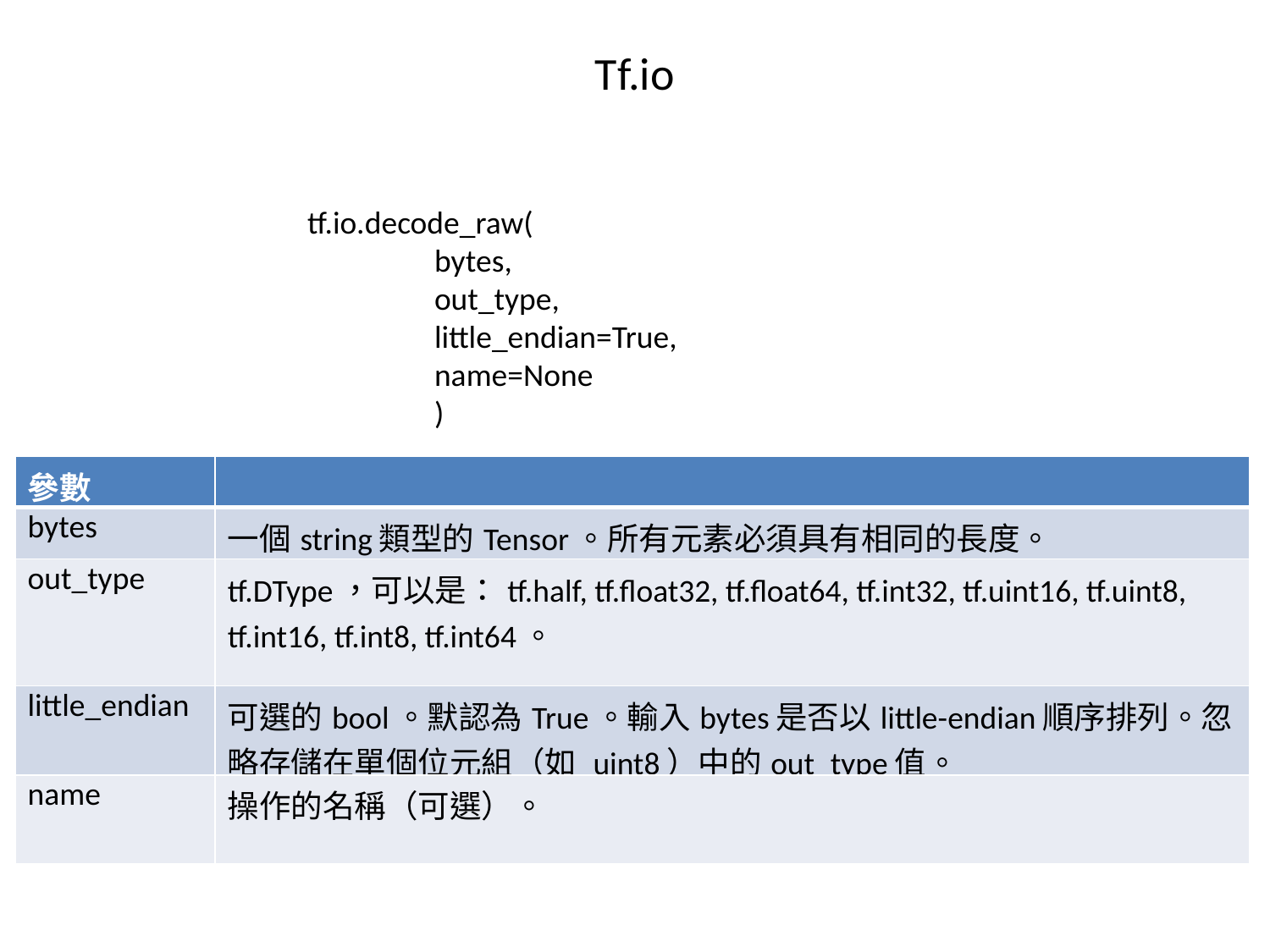

# Tf.io
tf.io.decode_raw(
	bytes,
	out_type,
	little_endian=True,
	name=None
	)
| 參數 |  |
| --- | --- |
| bytes | 一個string類型的Tensor。所有元素必須具有相同的長度。 |
| out\_type | tf.DType，可以是：tf.half, tf.float32, tf.float64, tf.int32, tf.uint16, tf.uint8, tf.int16, tf.int8, tf.int64。 |
| little\_endian | 可選的bool。默認為True。輸入bytes是否以little-endian順序排列。忽略存儲在單個位元組（如 uint8）中的out\_type值。 |
| name | 操作的名稱（可選）。 |